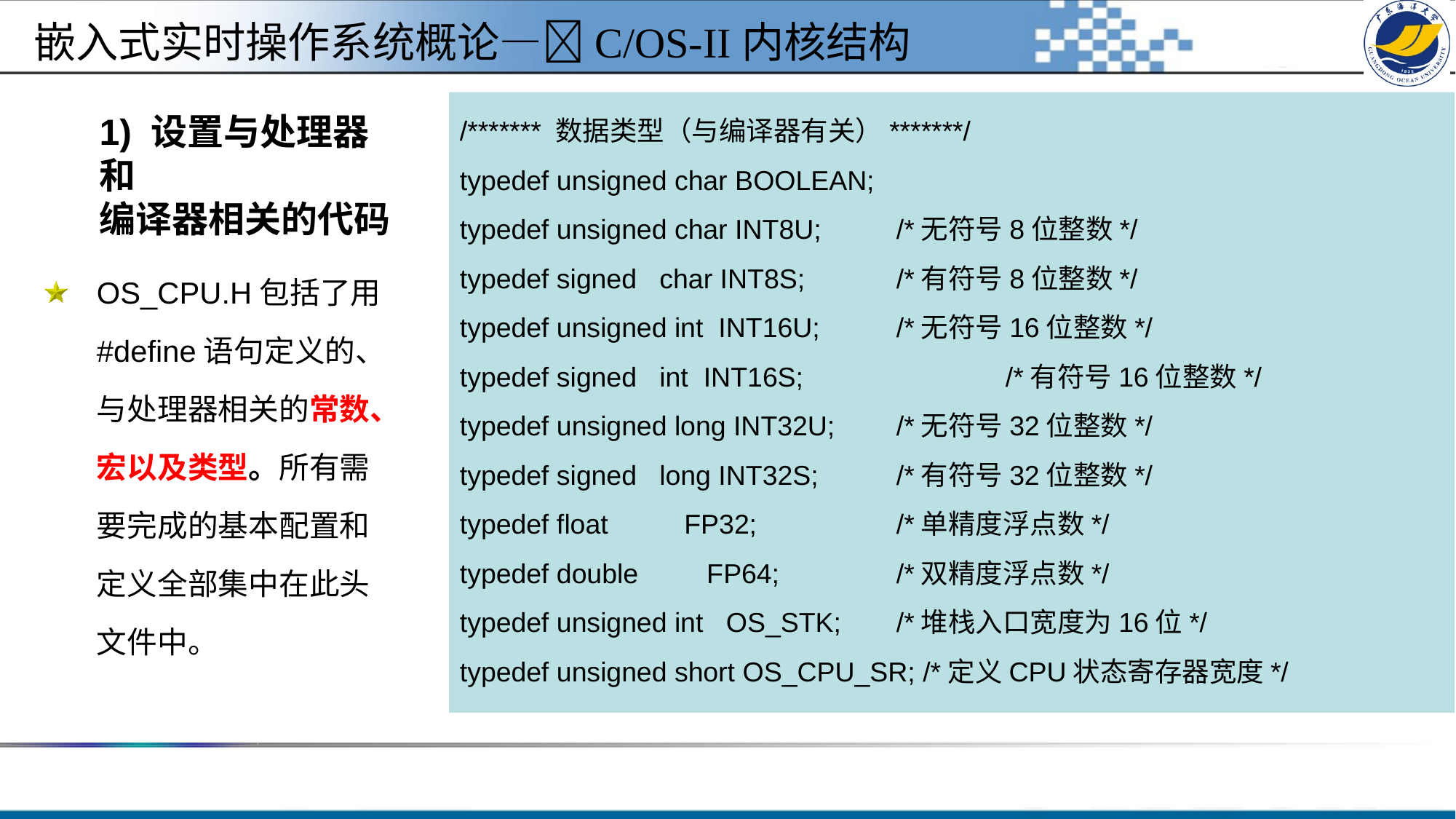

嵌入式实时操作系统概论—μC/OS-II内核结构
/******* 数据类型（与编译器有关）*******/
typedef unsigned char BOOLEAN;
typedef unsigned char INT8U;	/*无符号8位整数*/
typedef signed   char INT8S; 	/*有符号8位整数*/
typedef unsigned int  INT16U;	/*无符号16位整数*/
typedef signed   int  INT16S;		/*有符号16位整数*/
typedef unsigned long INT32U;	/*无符号32位整数*/
typedef signed   long INT32S;	/*有符号32位整数*/
typedef float          FP32;		/*单精度浮点数*/
typedef double         FP64;		/*双精度浮点数*/
typedef unsigned int   OS_STK;	/*堆栈入口宽度为16位*/
typedef unsigned short OS_CPU_SR; /*定义CPU状态寄存器宽度*/
# 1) 设置与处理器和 编译器相关的代码
OS_CPU.H包括了用#define语句定义的、与处理器相关的常数、宏以及类型。所有需要完成的基本配置和定义全部集中在此头文件中。
103